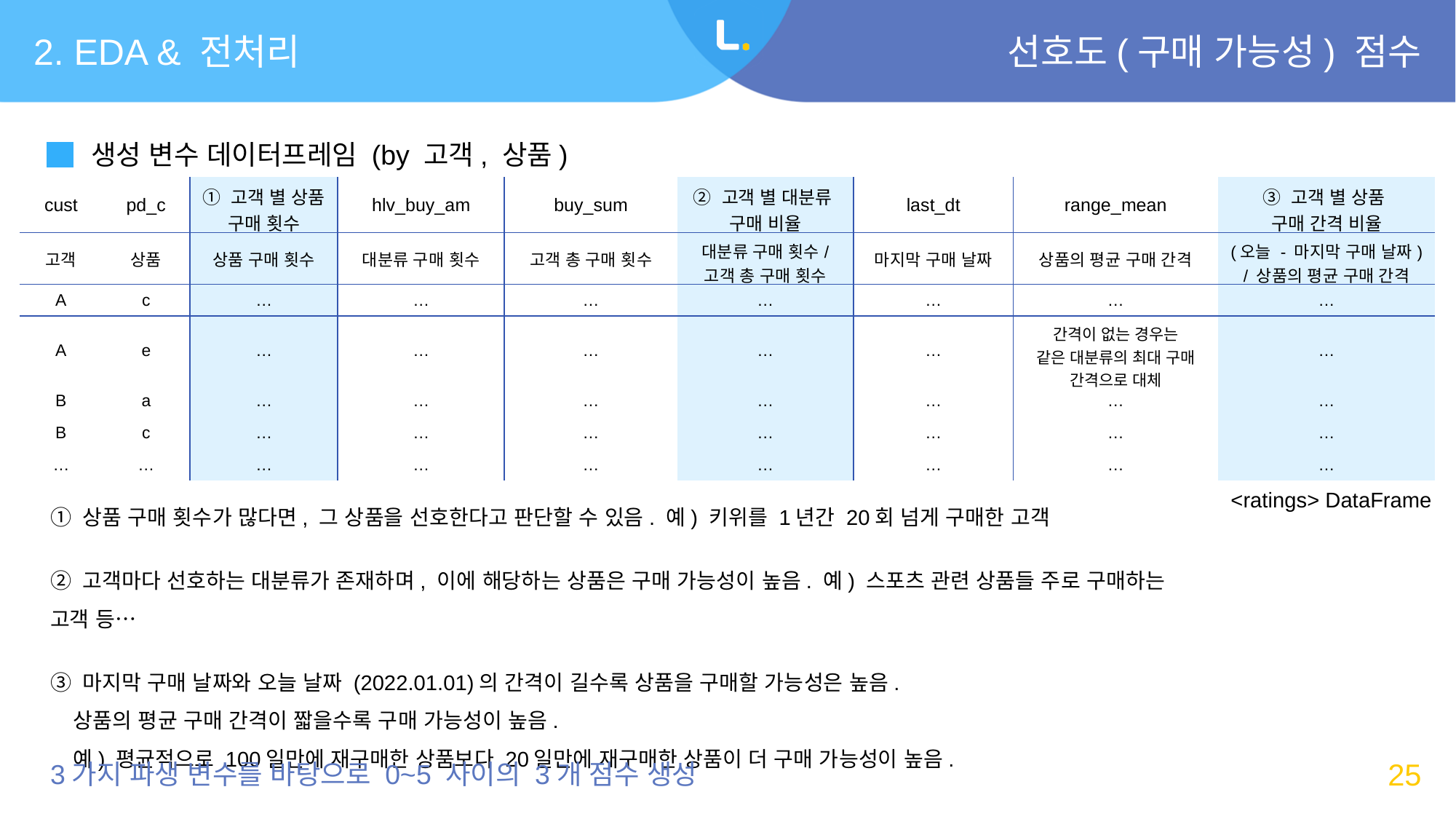

2. EDA & 전처리
선호도(구매 가능성) 점수
생성 변수 데이터프레임 (by 고객, 상품)

| cust | pd\_c | ① 고객 별 상품 구매 횟수 | hlv\_buy\_am | buy\_sum | ② 고객 별 대분류 구매 비율 | last\_dt | range\_mean | ③ 고객 별 상품 구매 간격 비율 |
| --- | --- | --- | --- | --- | --- | --- | --- | --- |
| 고객 | 상품 | 상품 구매 횟수 | 대분류 구매 횟수 | 고객 총 구매 횟수 | 대분류 구매 횟수/ 고객 총 구매 횟수 | 마지막 구매 날짜 | 상품의 평균 구매 간격 | (오늘 - 마지막 구매 날짜) / 상품의 평균 구매 간격 |
| A | c | … | … | … | … | … | … | … |
| A | e | … | … | … | … | … | 간격이 없는 경우는 같은 대분류의 최대 구매 간격으로 대체 | … |
| B | a | … | … | … | … | … | … | … |
| B | c | … | … | … | … | … | … | … |
| … | … | … | … | … | … | … | … | … |
<ratings> DataFrame
① 상품 구매 횟수가 많다면, 그 상품을 선호한다고 판단할 수 있음. 예) 키위를 1년간 20회 넘게 구매한 고객

② 고객마다 선호하는 대분류가 존재하며, 이에 해당하는 상품은 구매 가능성이 높음. 예) 스포츠 관련 상품들 주로 구매하는 고객 등…

③ 마지막 구매 날짜와 오늘 날짜 (2022.01.01)의 간격이 길수록 상품을 구매할 가능성은 높음.
   상품의 평균 구매 간격이 짧을수록 구매 가능성이 높음.
   예) 평균적으로 100일만에 재구매한 상품보다 20일만에 재구매한 상품이 더 구매 가능성이 높음.
3가지 파생 변수를 바탕으로 0~5 사이의 3개 점수 생성
25